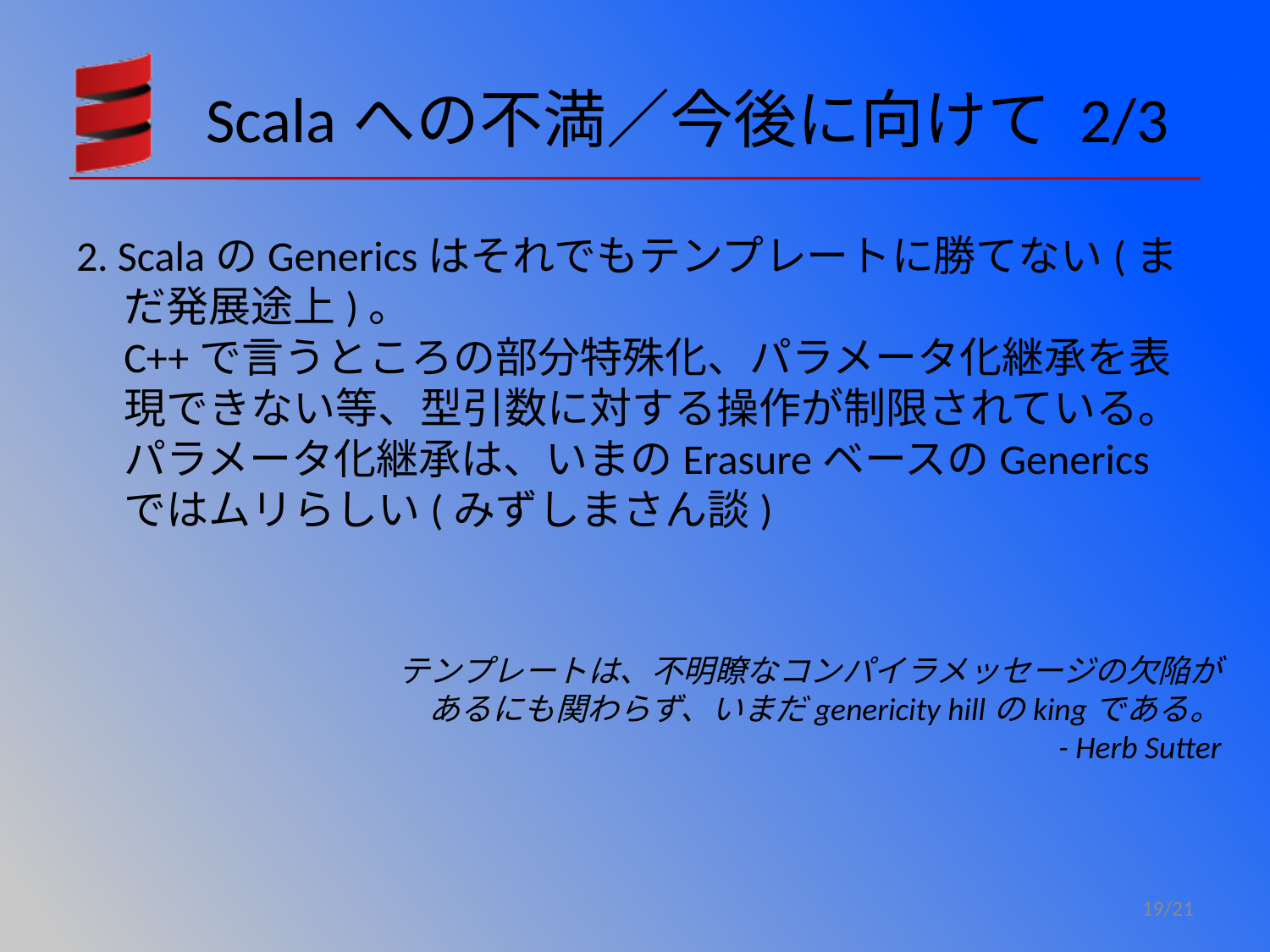

# Scalaへの不満／今後に向けて 2/3
2. ScalaのGenericsはそれでもテンプレートに勝てない(まだ発展途上)。
C++で言うところの部分特殊化、パラメータ化継承を表現できない等、型引数に対する操作が制限されている。
パラメータ化継承は、いまのErasureベースのGenericsではムリらしい(みずしまさん談)
テンプレートは、不明瞭なコンパイラメッセージの欠陥が
あるにも関わらず、いまだgenericity hillのkingである。
- Herb Sutter
19/21